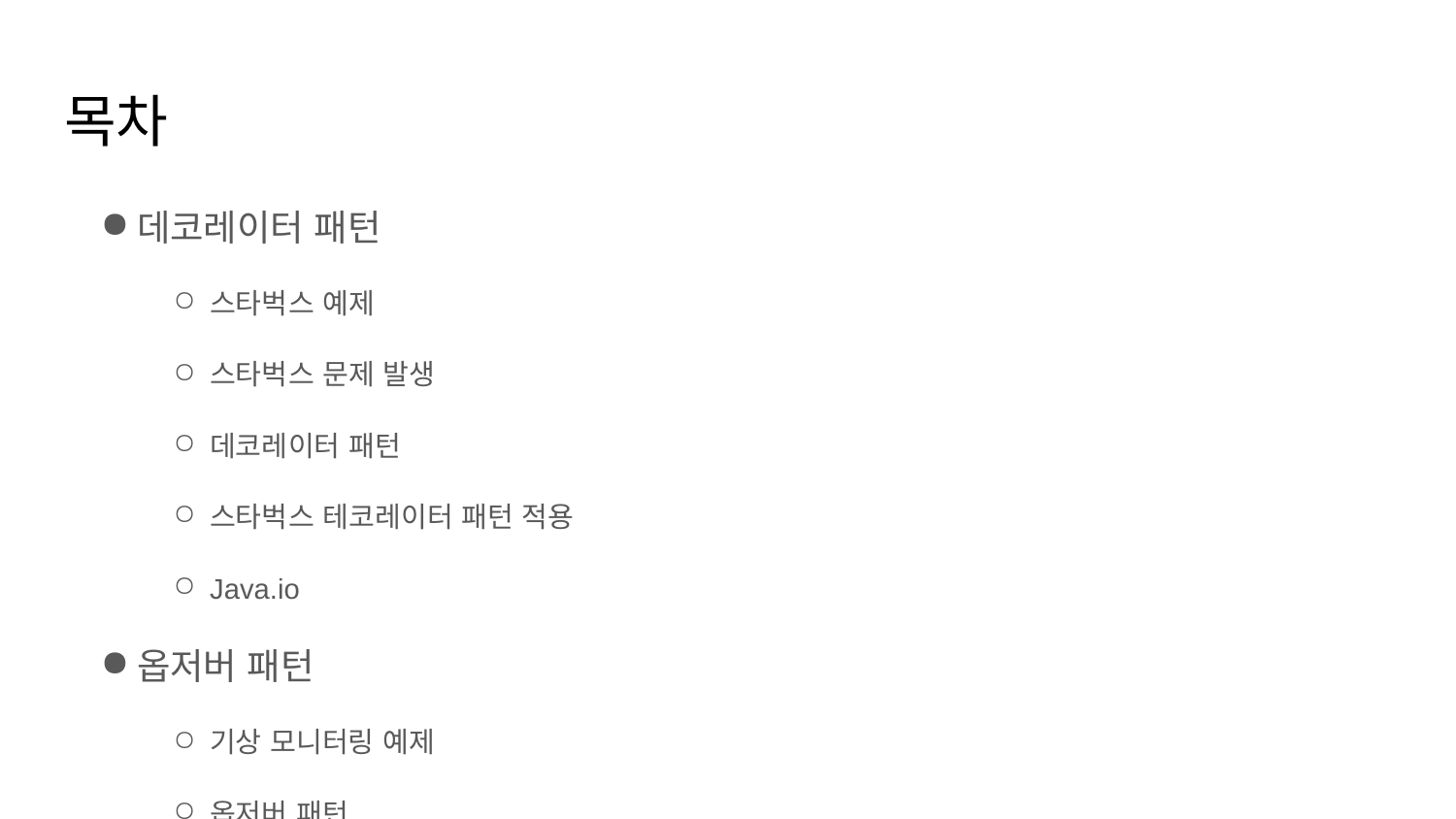

# 목차
데코레이터 패턴
스타벅스 예제
스타벅스 문제 발생
데코레이터 패턴
스타벅스 테코레이터 패턴 적용
Java.io
옵저버 패턴
기상 모니터링 예제
옵저버 패턴
기상 모니터링 옵저버 패턴 적용
java 옵저버